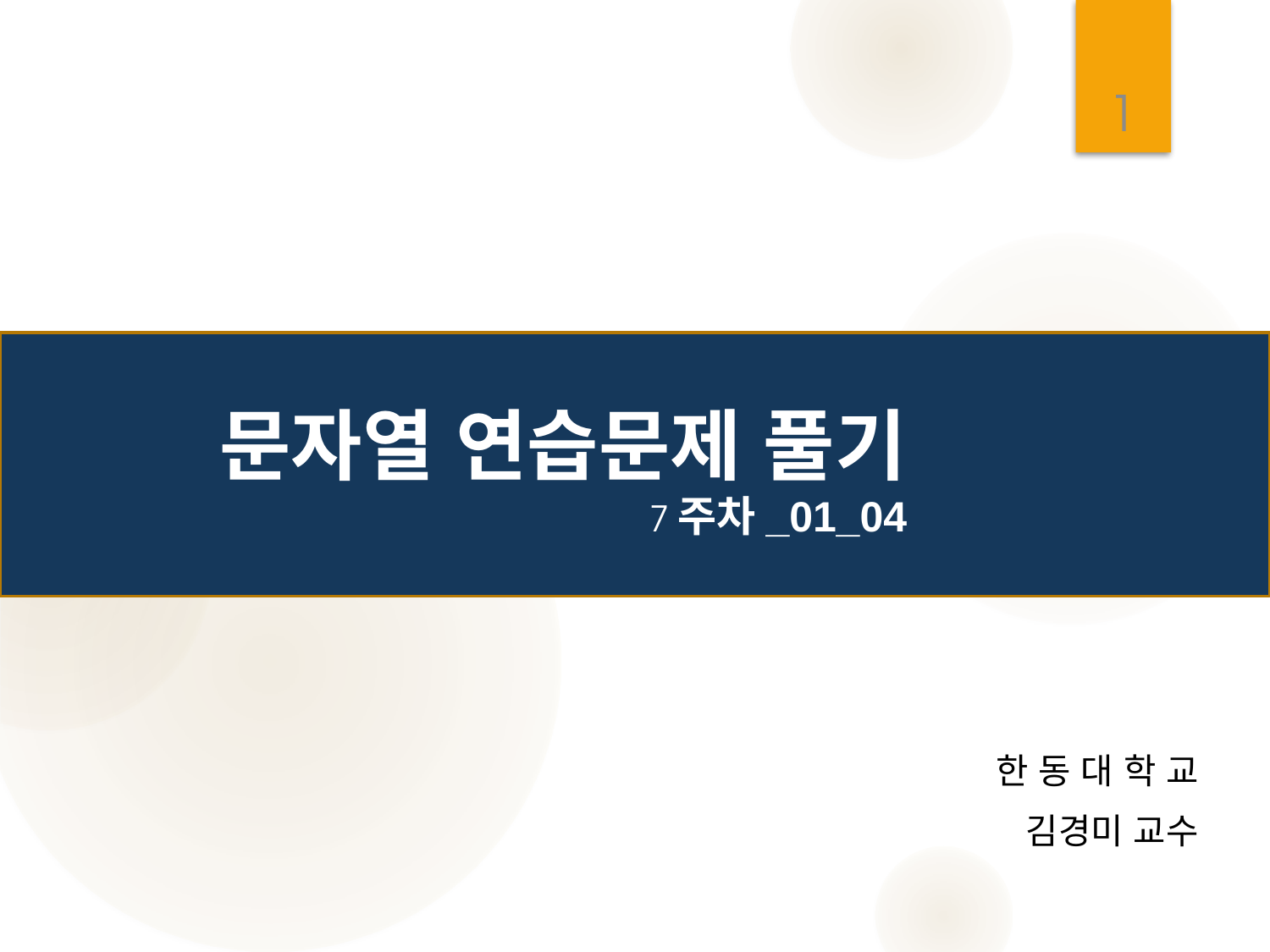

1

# 문자열 연습문제 풀기 7주차_01_04
한 동 대 학 교
 김경미 교수